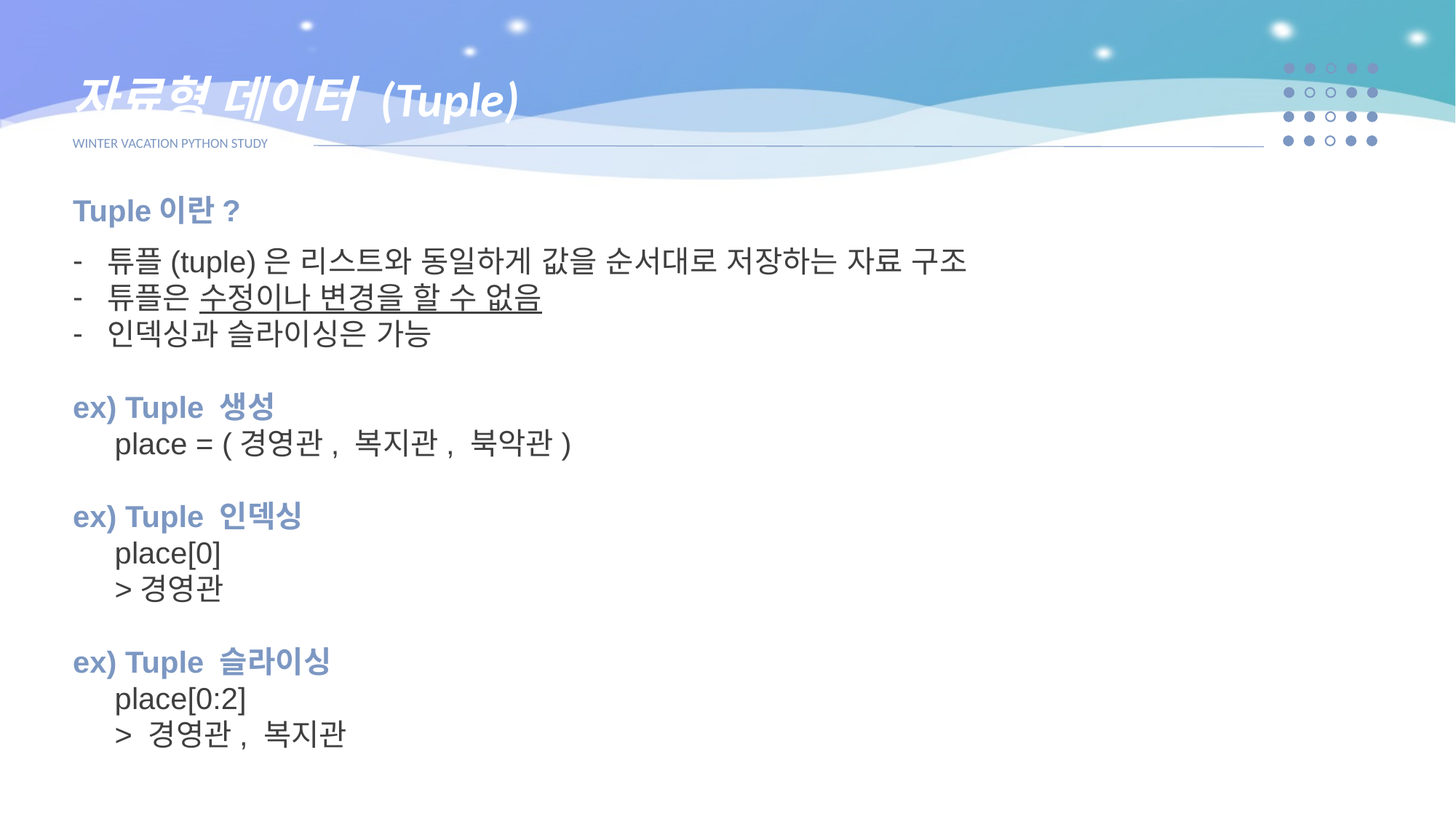

자료형 데이터 (Tuple)
WINTER VACATION PYTHON STUDY

Tuple이란?

튜플(tuple)은 리스트와 동일하게 값을 순서대로 저장하는 자료 구조
튜플은 수정이나 변경을 할 수 없음
인덱싱과 슬라이싱은 가능

ex) Tuple 생성
     place = (경영관, 복지관, 북악관)

ex) Tuple 인덱싱
     place[0]
     >경영관

ex) Tuple 슬라이싱
     place[0:2]
     > 경영관, 복지관